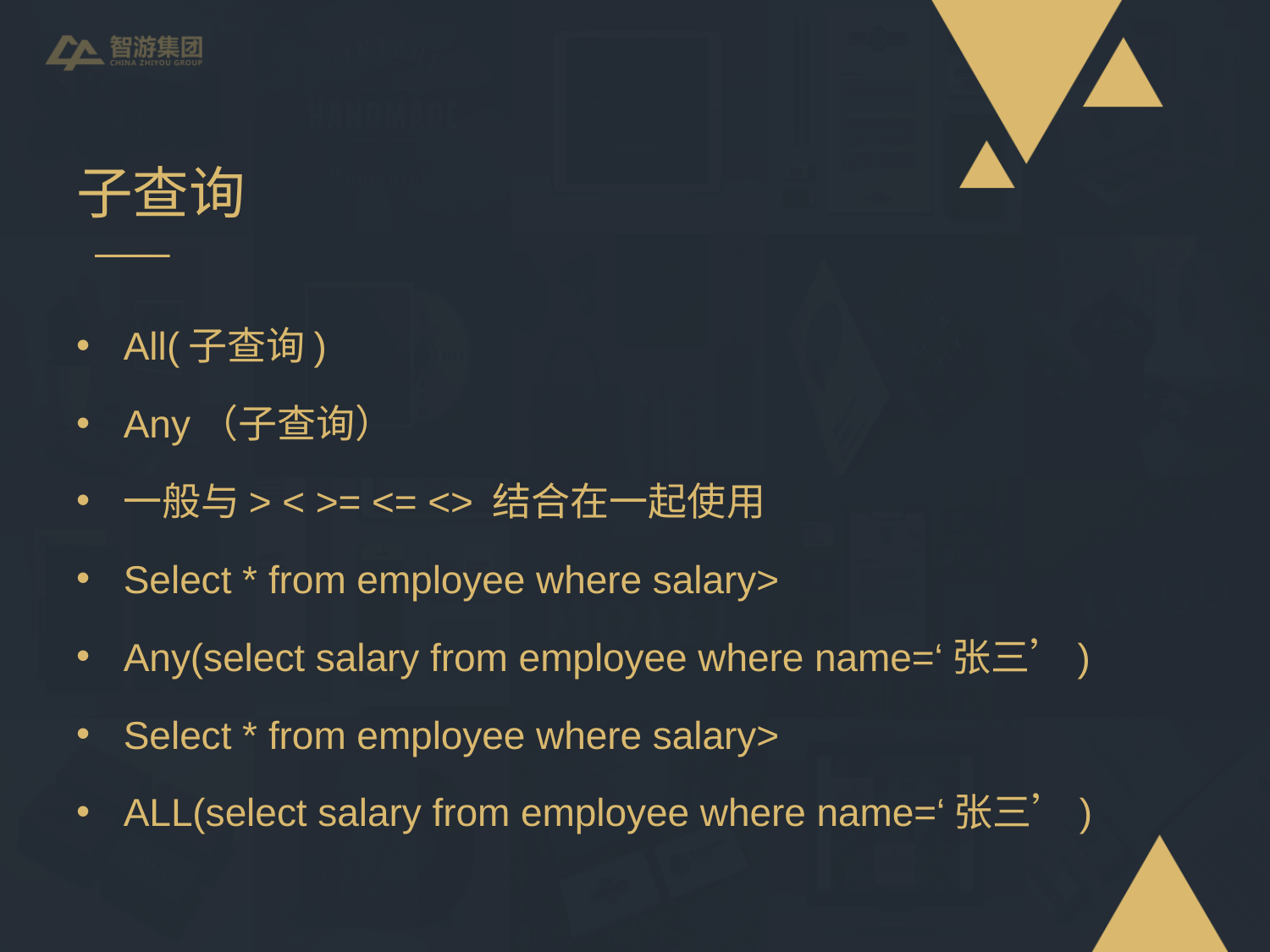

# 子查询
All(子查询)
Any（子查询）
一般与> < >= <= <> 结合在一起使用
Select * from employee where salary>
Any(select salary from employee where name=‘张三’)
Select * from employee where salary>
ALL(select salary from employee where name=‘张三’)